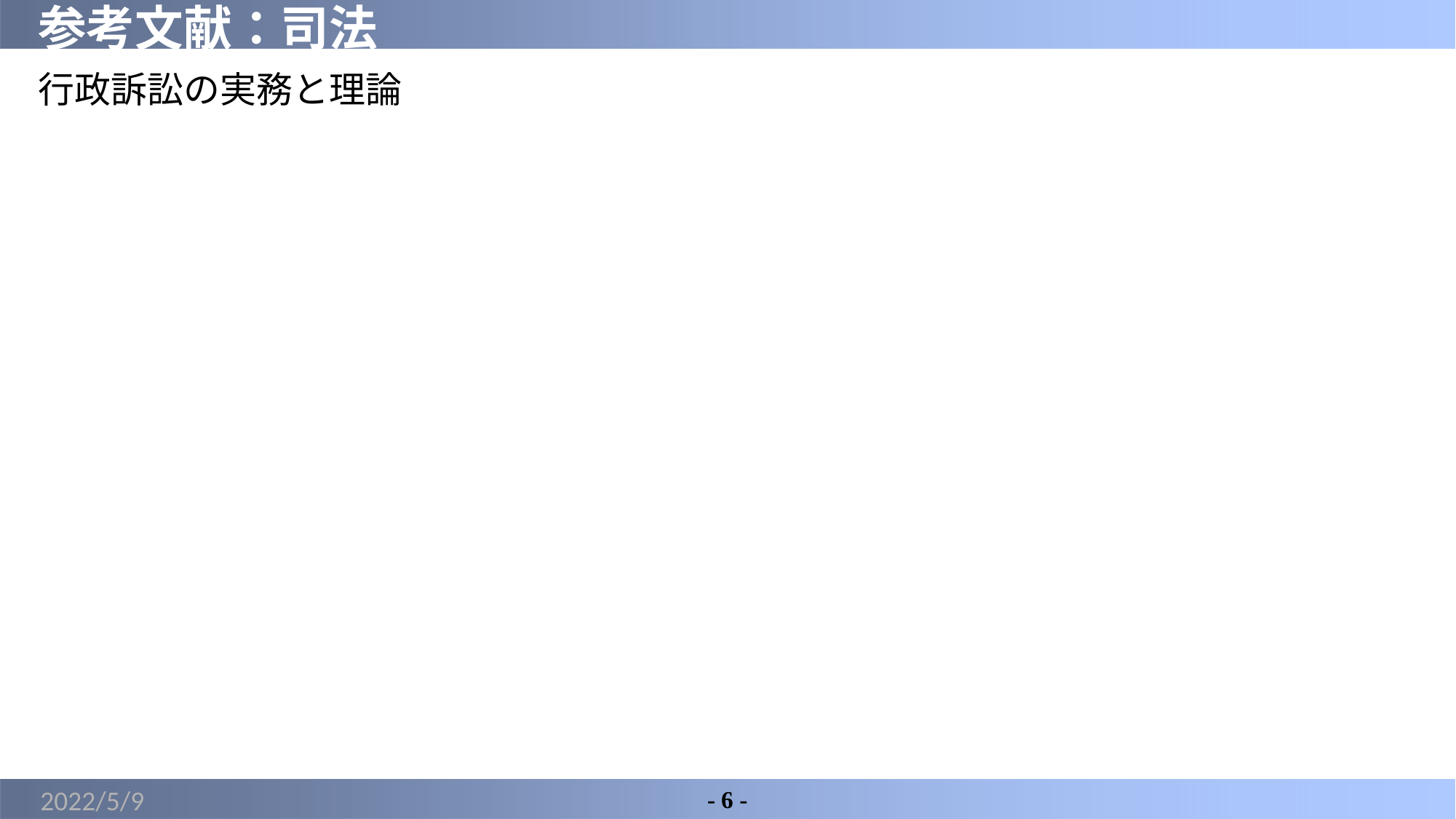

# 参考文献：司法
行政訴訟の実務と理論
2022/5/9
- 6 -